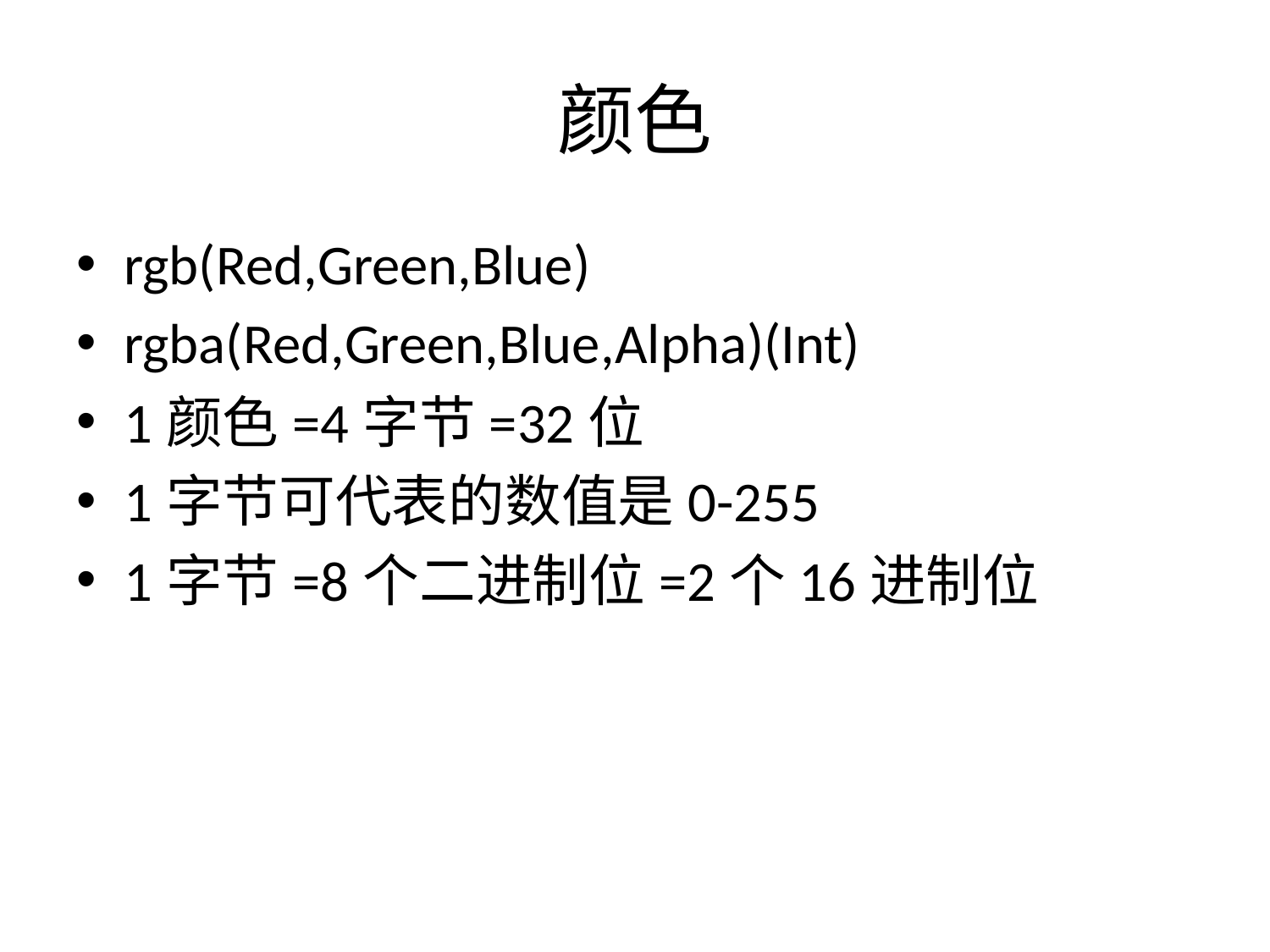

# 颜色
rgb(Red,Green,Blue)
rgba(Red,Green,Blue,Alpha)(Int)
1颜色=4字节=32位
1字节可代表的数值是0-255
1字节=8个二进制位=2个16进制位